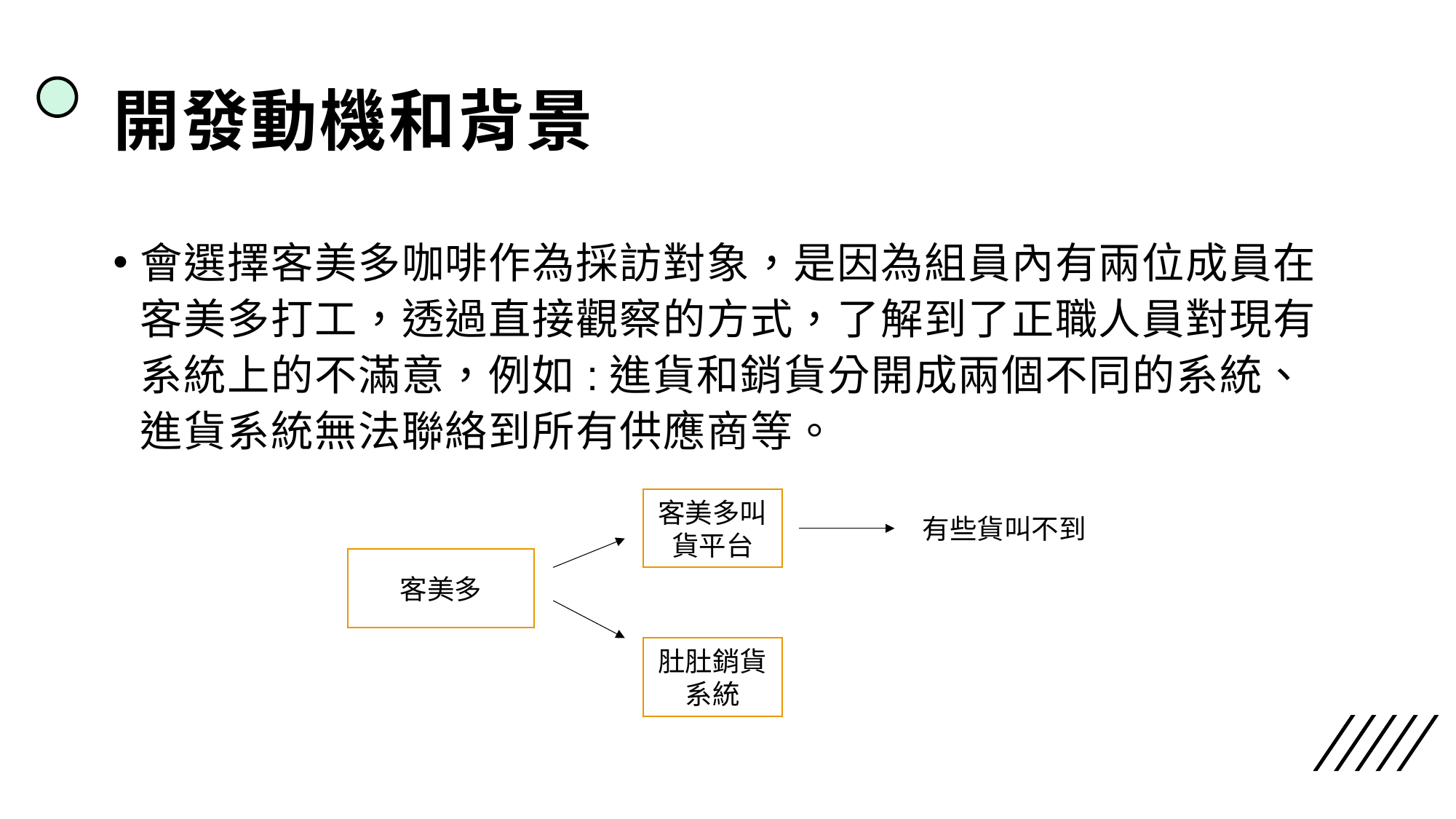

# 開發動機和背景
會選擇客美多咖啡作為採訪對象，是因為組員內有兩位成員在客美多打工，透過直接觀察的方式，了解到了正職人員對現有系統上的不滿意，例如:進貨和銷貨分開成兩個不同的系統、進貨系統無法聯絡到所有供應商等。
客美多叫貨平台
有些貨叫不到
客美多
肚肚銷貨系統